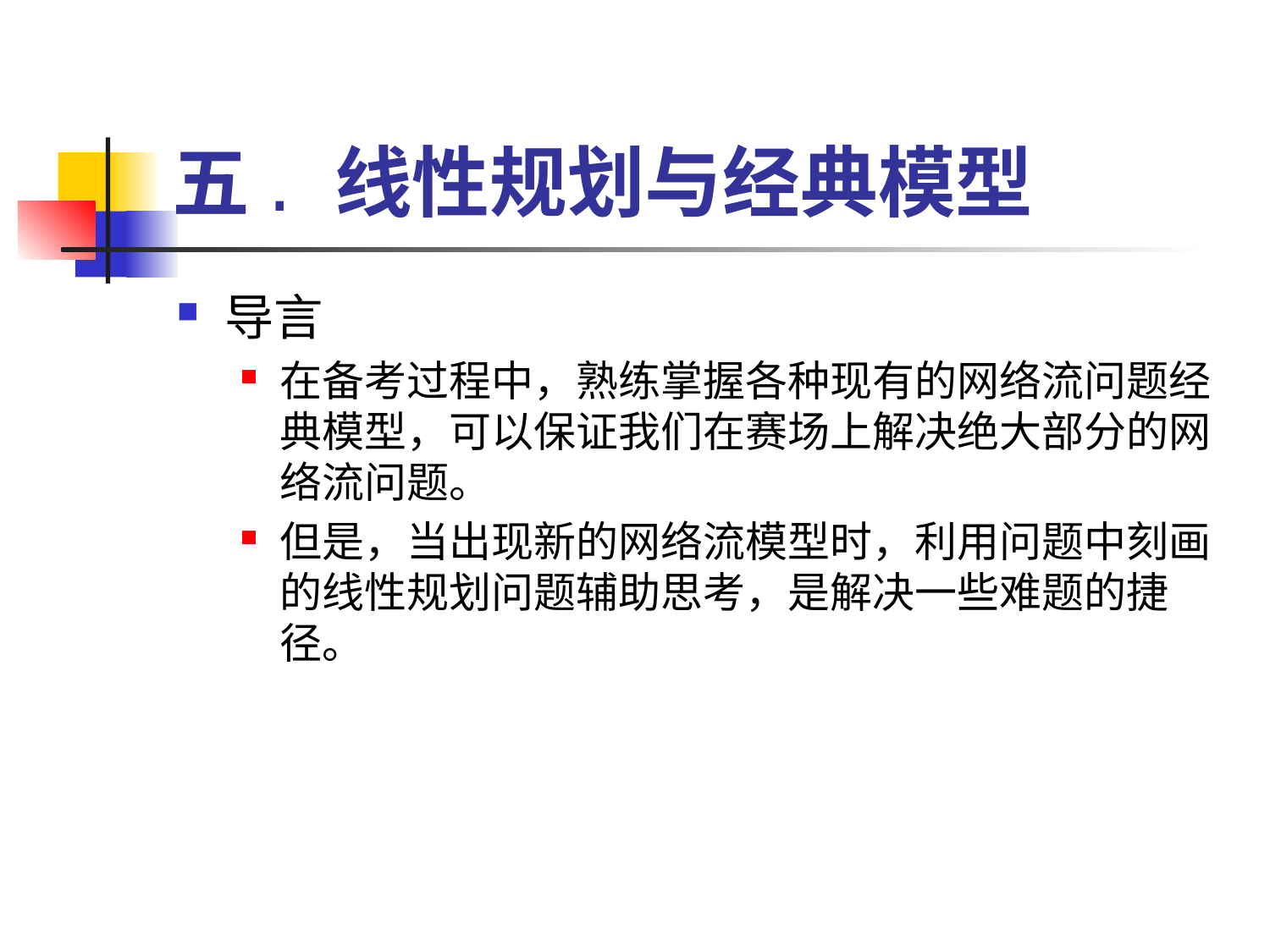

# 五. 线性规划与经典模型
导言
在备考过程中，熟练掌握各种现有的网络流问题经典模型，可以保证我们在赛场上解决绝大部分的网络流问题。
但是，当出现新的网络流模型时，利用问题中刻画的线性规划问题辅助思考，是解决一些难题的捷径。